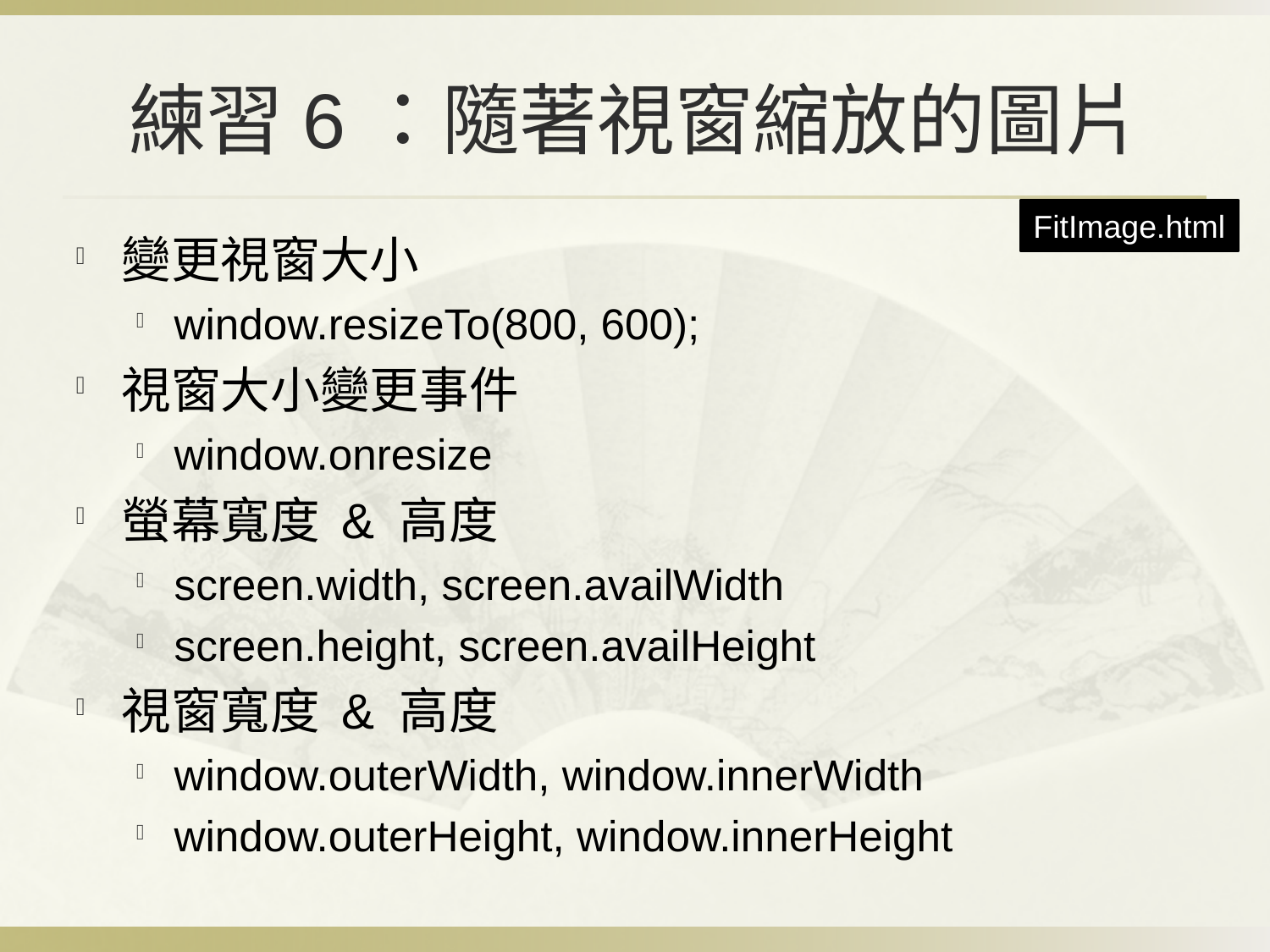

# 練習6：隨著視窗縮放的圖片
FitImage.html
變更視窗大小
window.resizeTo(800, 600);
視窗大小變更事件
window.onresize
螢幕寬度 & 高度
screen.width, screen.availWidth
screen.height, screen.availHeight
視窗寬度 & 高度
window.outerWidth, window.innerWidth
window.outerHeight, window.innerHeight